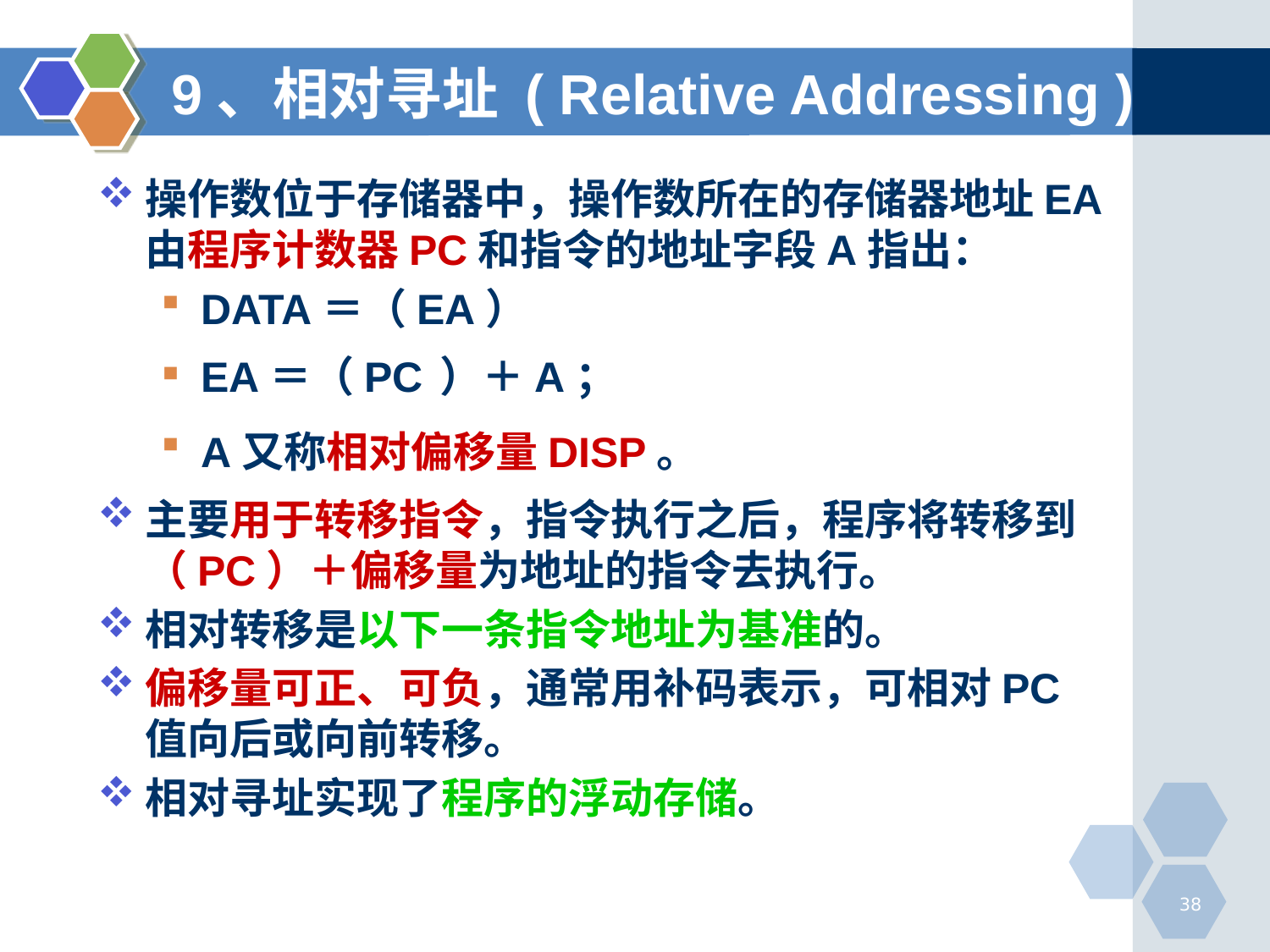

# 9、相对寻址 ( Relative Addressing )
操作数位于存储器中，操作数所在的存储器地址EA由程序计数器PC和指令的地址字段A指出：
DATA＝（EA）
EA＝（PC ）＋A；
A又称相对偏移量DISP。
主要用于转移指令，指令执行之后，程序将转移到（PC）＋偏移量为地址的指令去执行。
相对转移是以下一条指令地址为基准的。
偏移量可正、可负，通常用补码表示，可相对PC值向后或向前转移。
相对寻址实现了程序的浮动存储。
38